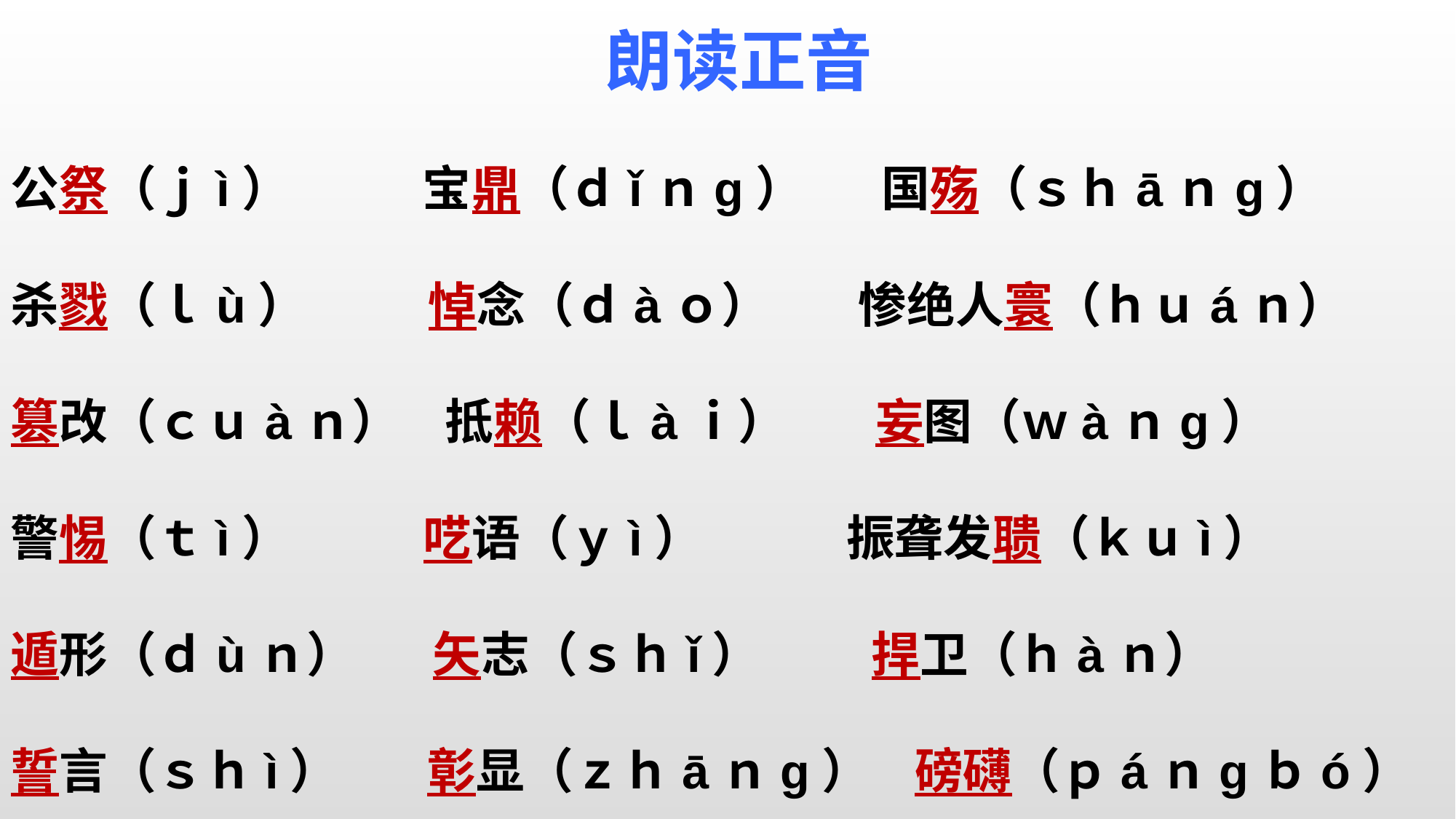

朗读正音
公祭（ｊì）            宝鼎（ｄǐｎɡ）       国殇（ｓｈāｎɡ）
杀戮（ｌù）           悼念（ｄàｏ）        惨绝人寰（ｈｕáｎ）
篡改（ｃｕàｎ）    抵赖（ｌàｉ）        妄图（ｗàｎɡ）
警惕（ｔì）            呓语（ｙì）             振聋发聩（ｋｕì）
遁形（ｄùｎ）       矢志（ｓｈǐ）          捍卫（ｈàｎ）
誓言（ｓｈì）        彰显（ｚｈāｎɡ）    磅礴（ｐáｎɡｂó）